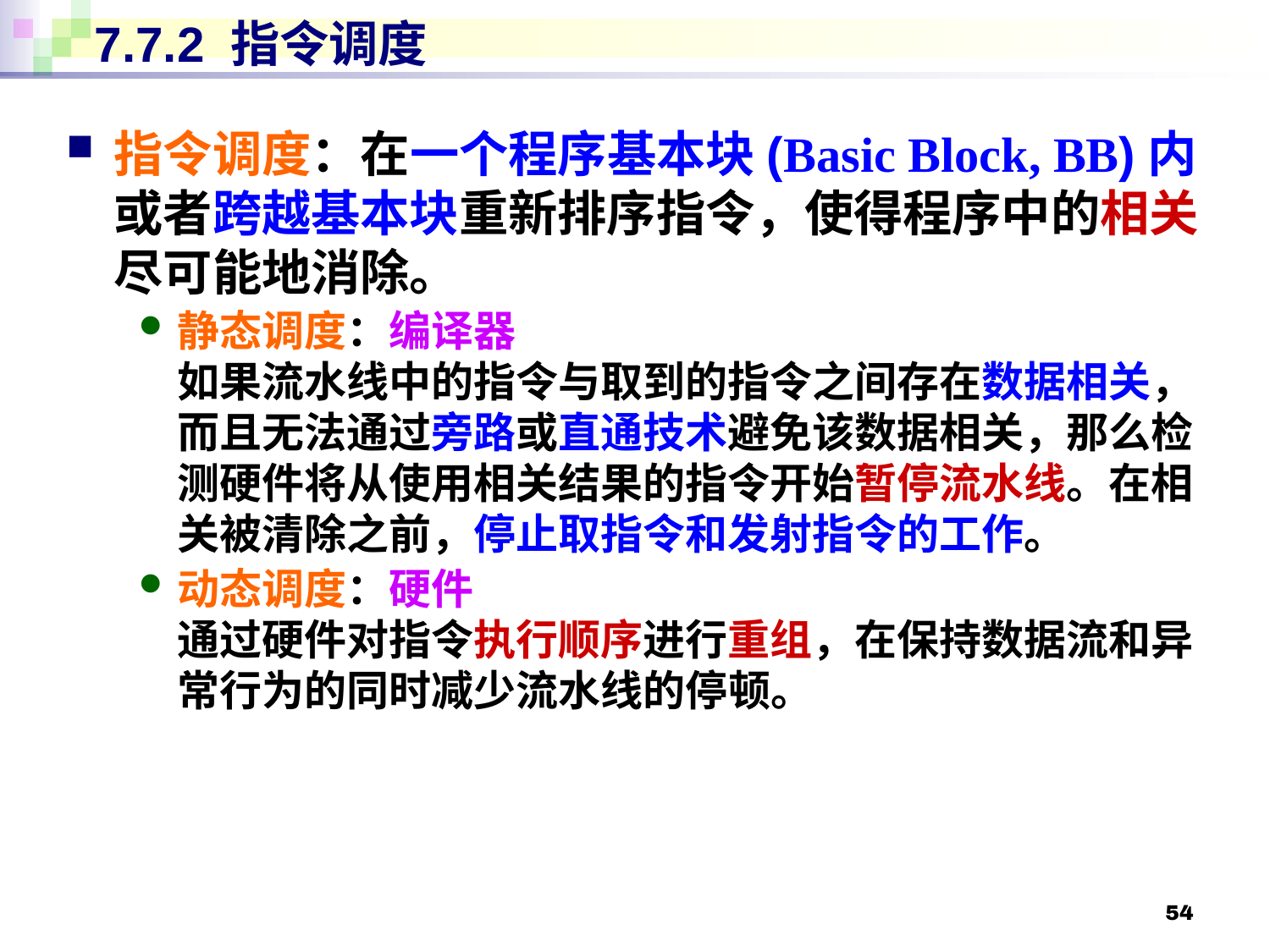

# 7.7.2 指令调度
指令调度：在一个程序基本块(Basic Block, BB)内或者跨越基本块重新排序指令，使得程序中的相关尽可能地消除。
静态调度：编译器
如果流水线中的指令与取到的指令之间存在数据相关，而且无法通过旁路或直通技术避免该数据相关，那么检测硬件将从使用相关结果的指令开始暂停流水线。在相关被清除之前，停止取指令和发射指令的工作。
动态调度：硬件
通过硬件对指令执行顺序进行重组，在保持数据流和异常行为的同时减少流水线的停顿。

54